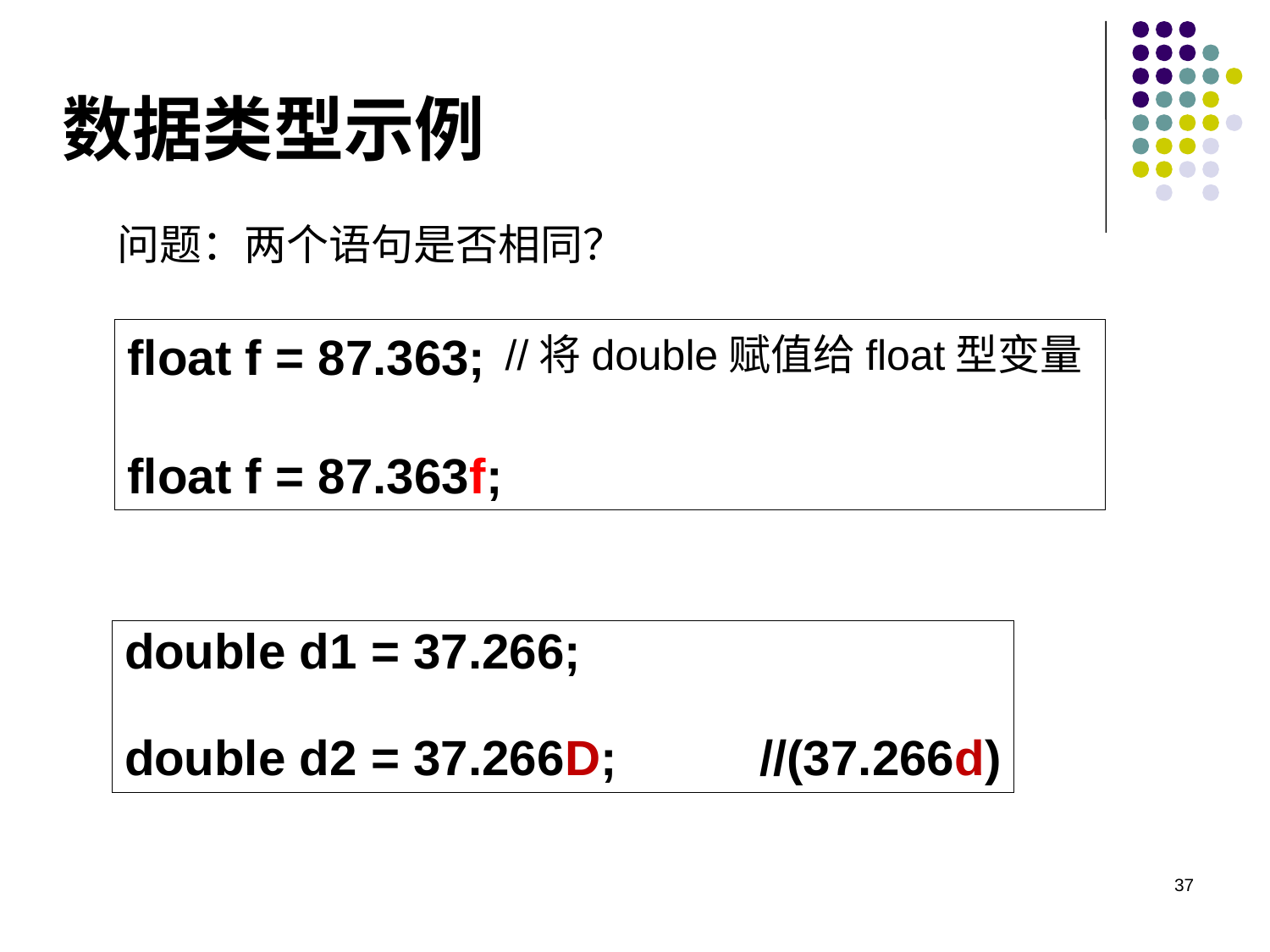

# 数据类型示例
问题：两个语句是否相同？

float f = 87.363;

float f = 87.363f;
//将double赋值给float型变量
double d1 = 37.266;

double d2 = 37.266D;   	//(37.266d)
37